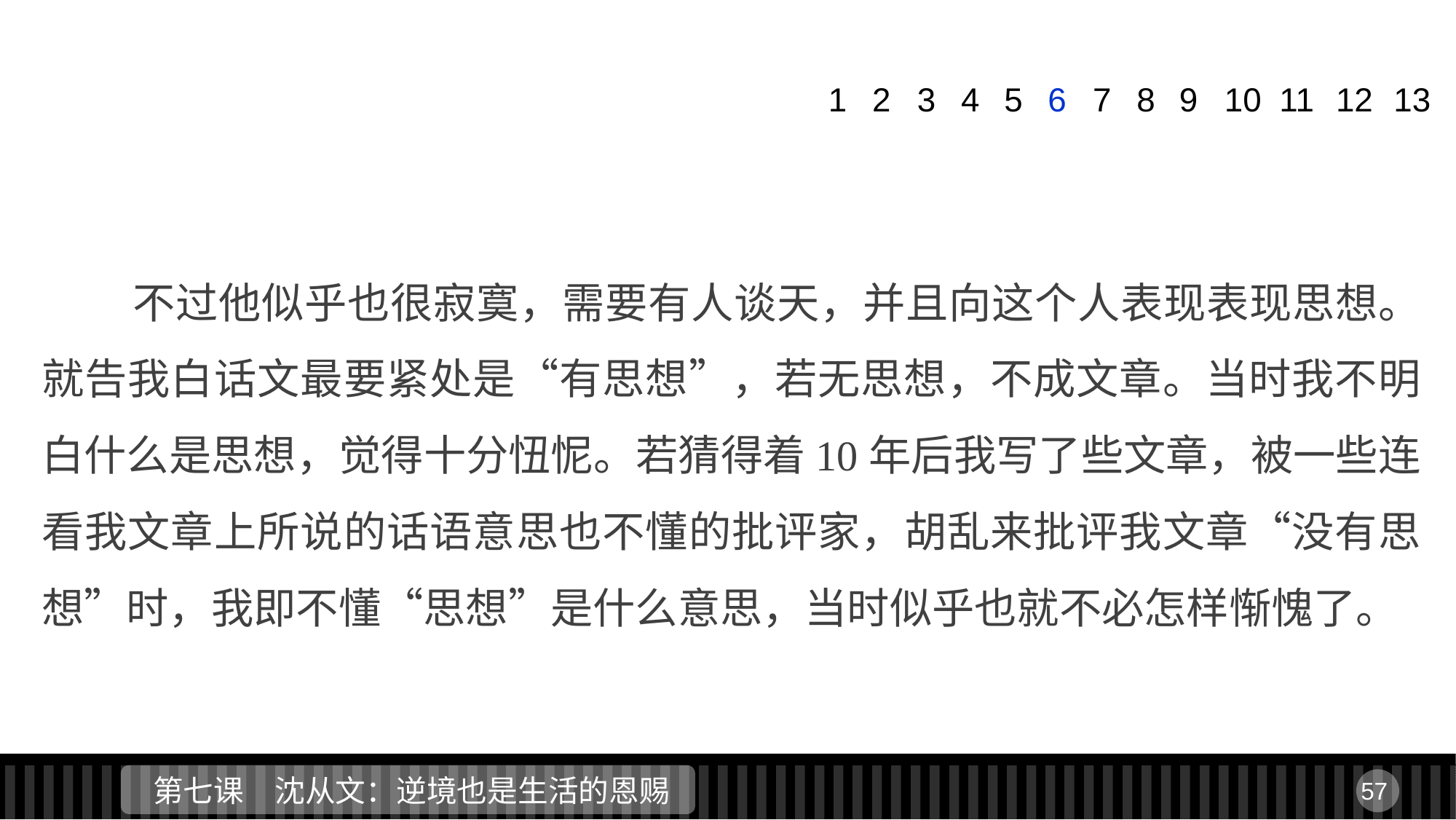

1
2
3
4
5
6
7
8
9
11
12
13
10
        不过他似乎也很寂寞，需要有人谈天，并且向这个人表现表现思想。就告我白话文最要紧处是“有思想”，若无思想，不成文章。当时我不明白什么是思想，觉得十分忸怩。若猜得着10年后我写了些文章，被一些连看我文章上所说的话语意思也不懂的批评家，胡乱来批评我文章“没有思想”时，我即不懂“思想”是什么意思，当时似乎也就不必怎样惭愧了。